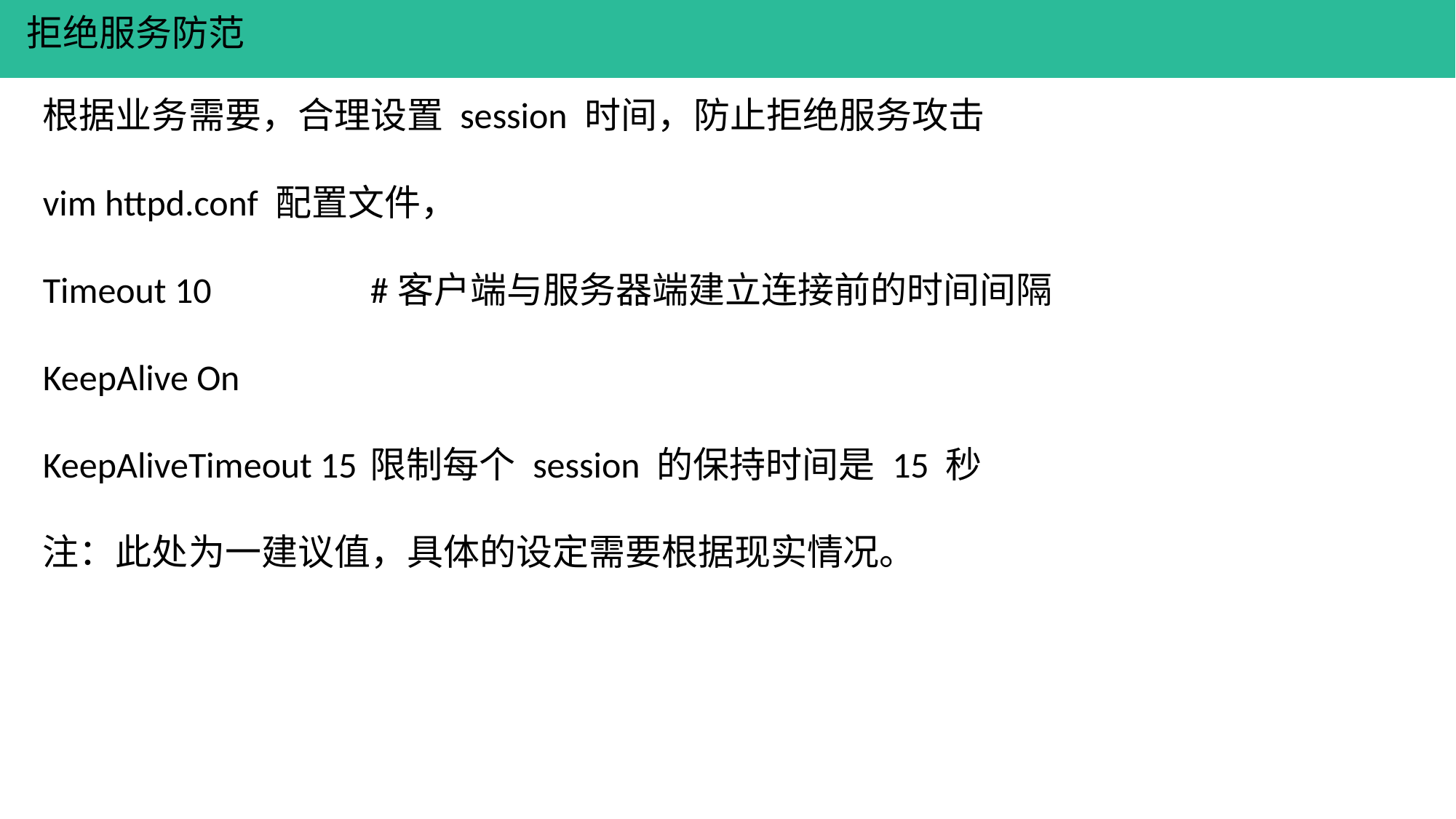

拒绝服务防范
根据业务需要，合理设置 session 时间，防止拒绝服务攻击

vim httpd.conf 配置文件，

Timeout 10 		#客户端与服务器端建立连接前的时间间隔

KeepAlive On

KeepAliveTimeout 15 	限制每个 session 的保持时间是 15 秒

注：此处为一建议值，具体的设定需要根据现实情况。